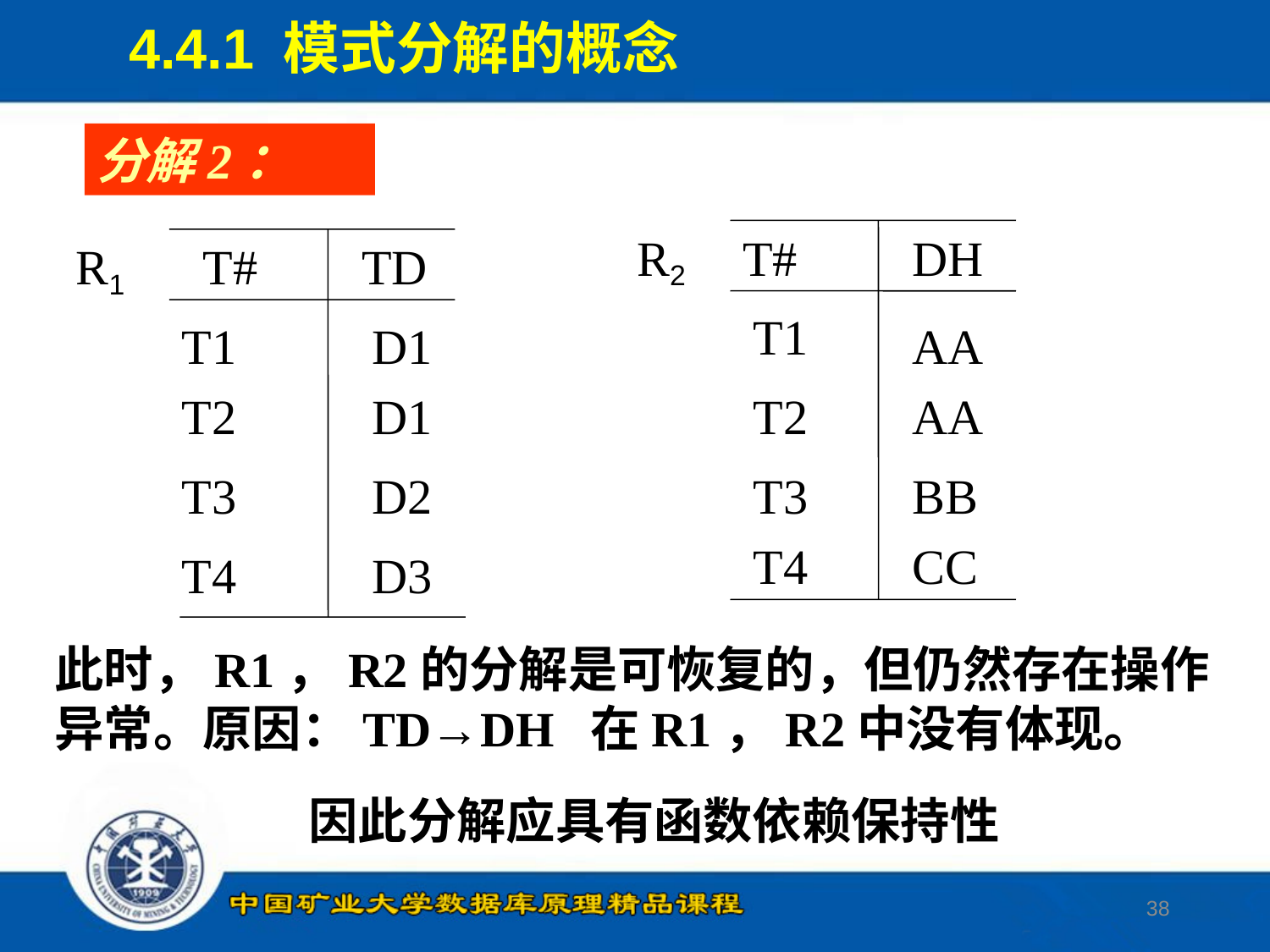

4.4.1 模式分解的概念
分解2：
R2

T#

DH
R1

T#

TD

T1
T1
D1
AA
T2
D1
T2
AA
T3
D2
T3
BB
T4
CC
T4
D3

此时，R1，R2的分解是可恢复的，但仍然存在操作异常。原因：TD→DH  在R1，R2中没有体现。
因此分解应具有函数依赖保持性
38